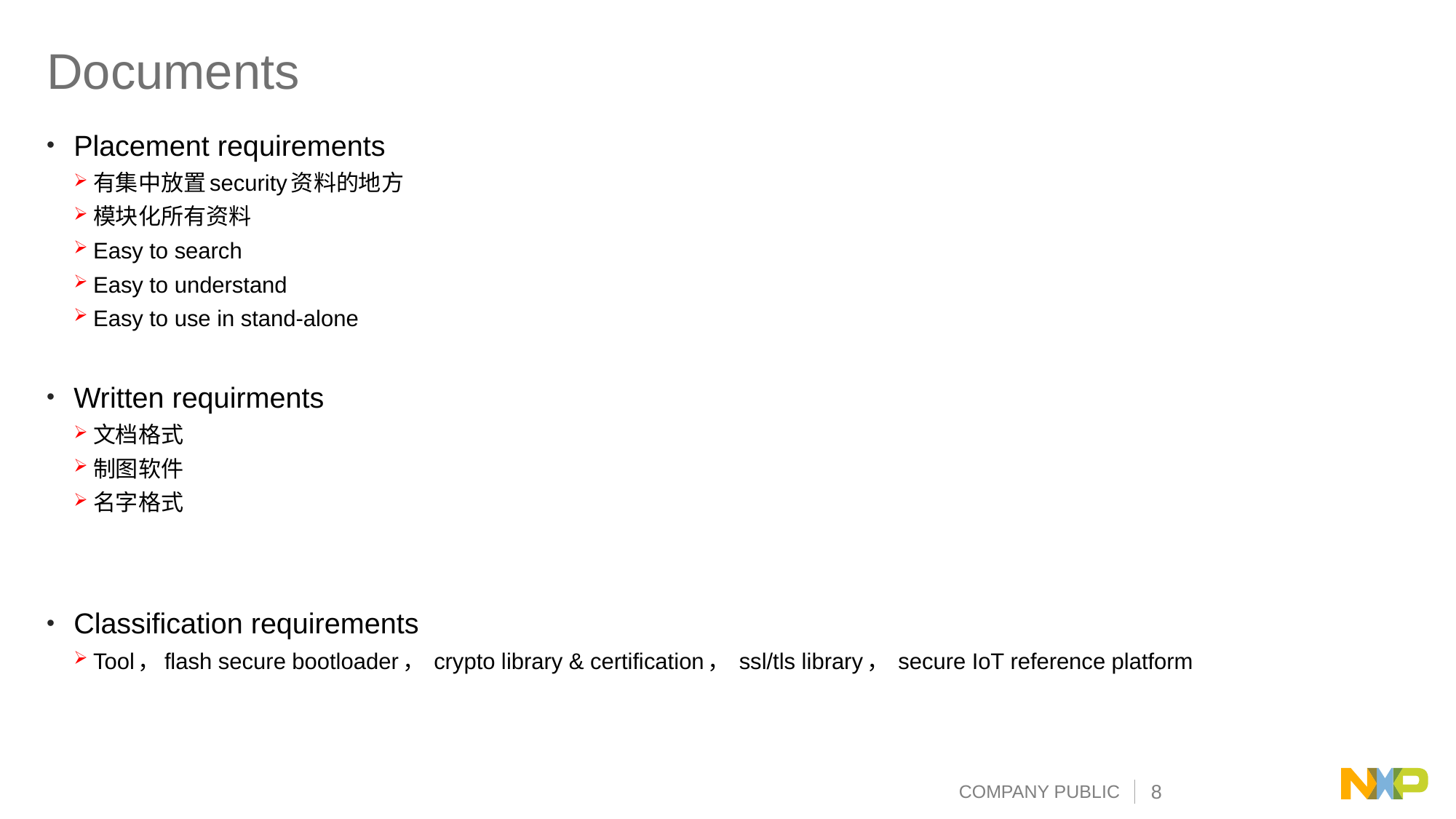

# Documents
Placement requirements
有集中放置security资料的地方
模块化所有资料
Easy to search
Easy to understand
Easy to use in stand-alone

Written requirments
文档格式
制图软件
名字格式

Classification requirements
Tool，flash secure bootloader， crypto library & certification， ssl/tls library， secure IoT reference platform